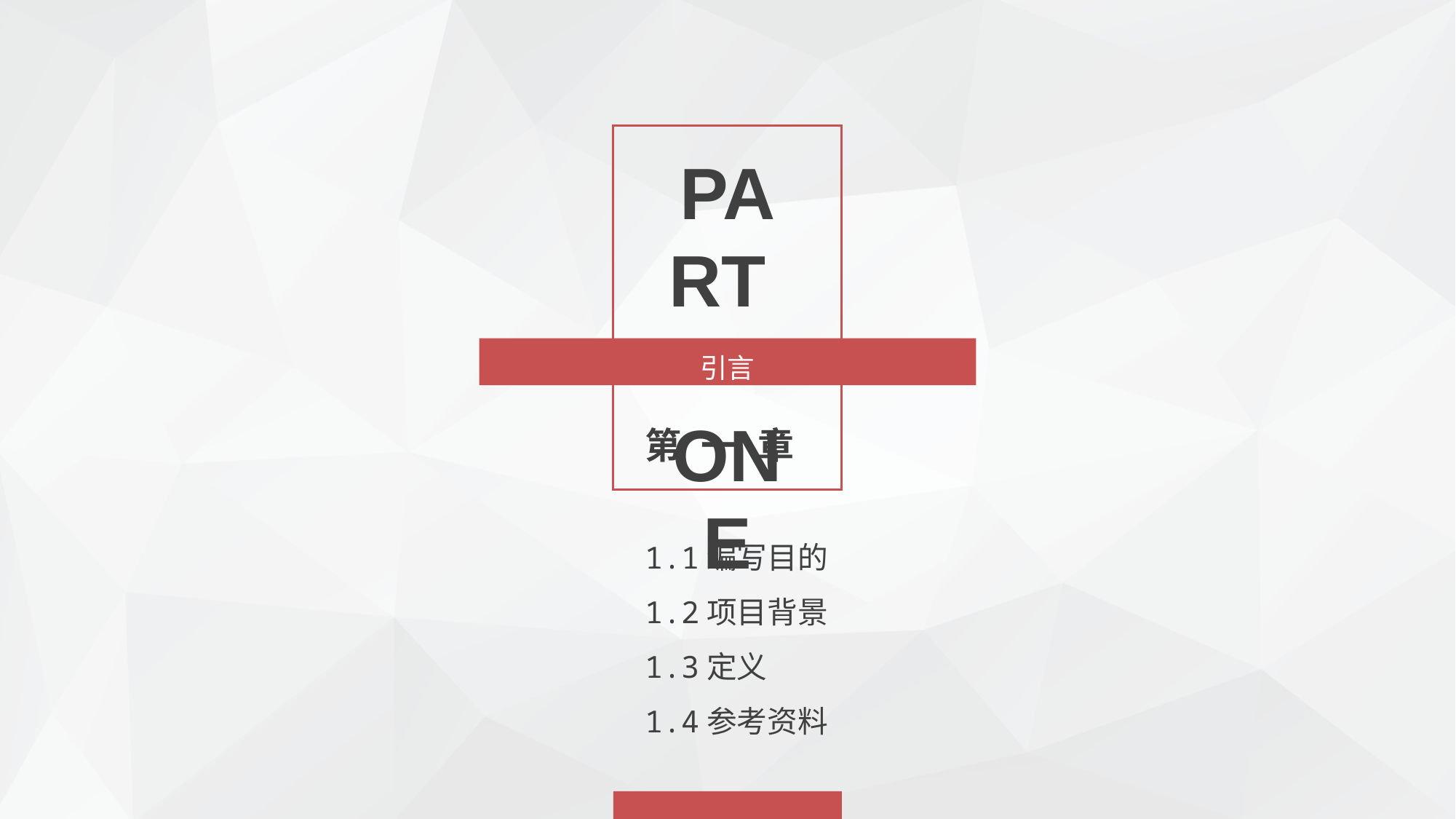

PART   ONE
引言

第 一 章
1.1编写目的
1.2项目背景
1.3定义
1.4参考资料